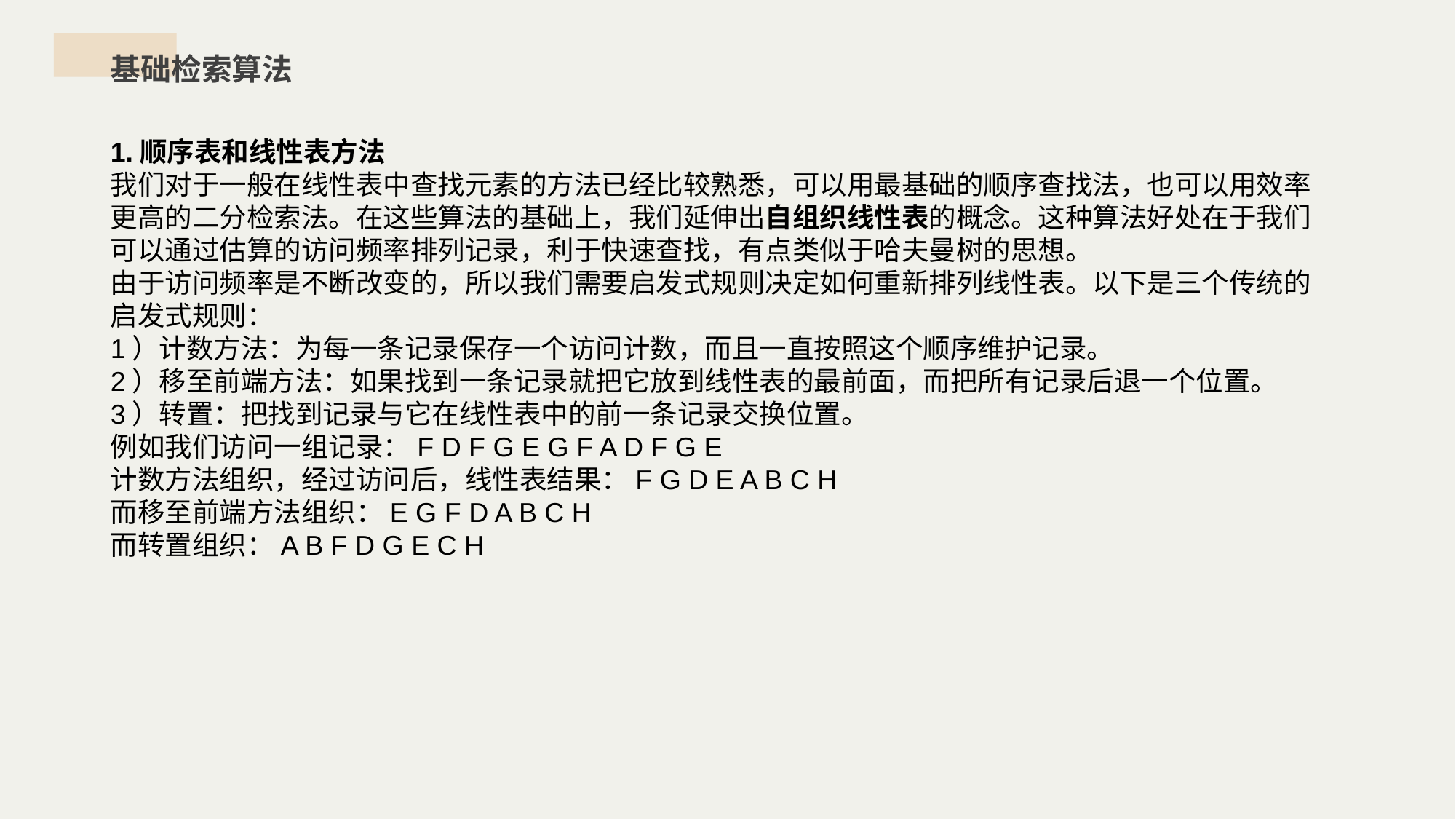

基础检索算法

1.顺序表和线性表方法
我们对于一般在线性表中查找元素的方法已经比较熟悉，可以用最基础的顺序查找法，也可以用效率更高的二分检索法。在这些算法的基础上，我们延伸出自组织线性表的概念。这种算法好处在于我们可以通过估算的访问频率排列记录，利于快速查找，有点类似于哈夫曼树的思想。
由于访问频率是不断改变的，所以我们需要启发式规则决定如何重新排列线性表。以下是三个传统的启发式规则：
1）计数方法：为每一条记录保存一个访问计数，而且一直按照这个顺序维护记录。
2）移至前端方法：如果找到一条记录就把它放到线性表的最前面，而把所有记录后退一个位置。
3）转置：把找到记录与它在线性表中的前一条记录交换位置。
例如我们访问一组记录：F D F G E G F A D F G E
计数方法组织，经过访问后，线性表结果：F G D E A B C H
而移至前端方法组织：E G F D A B C H
而转置组织：A B F D G E C H